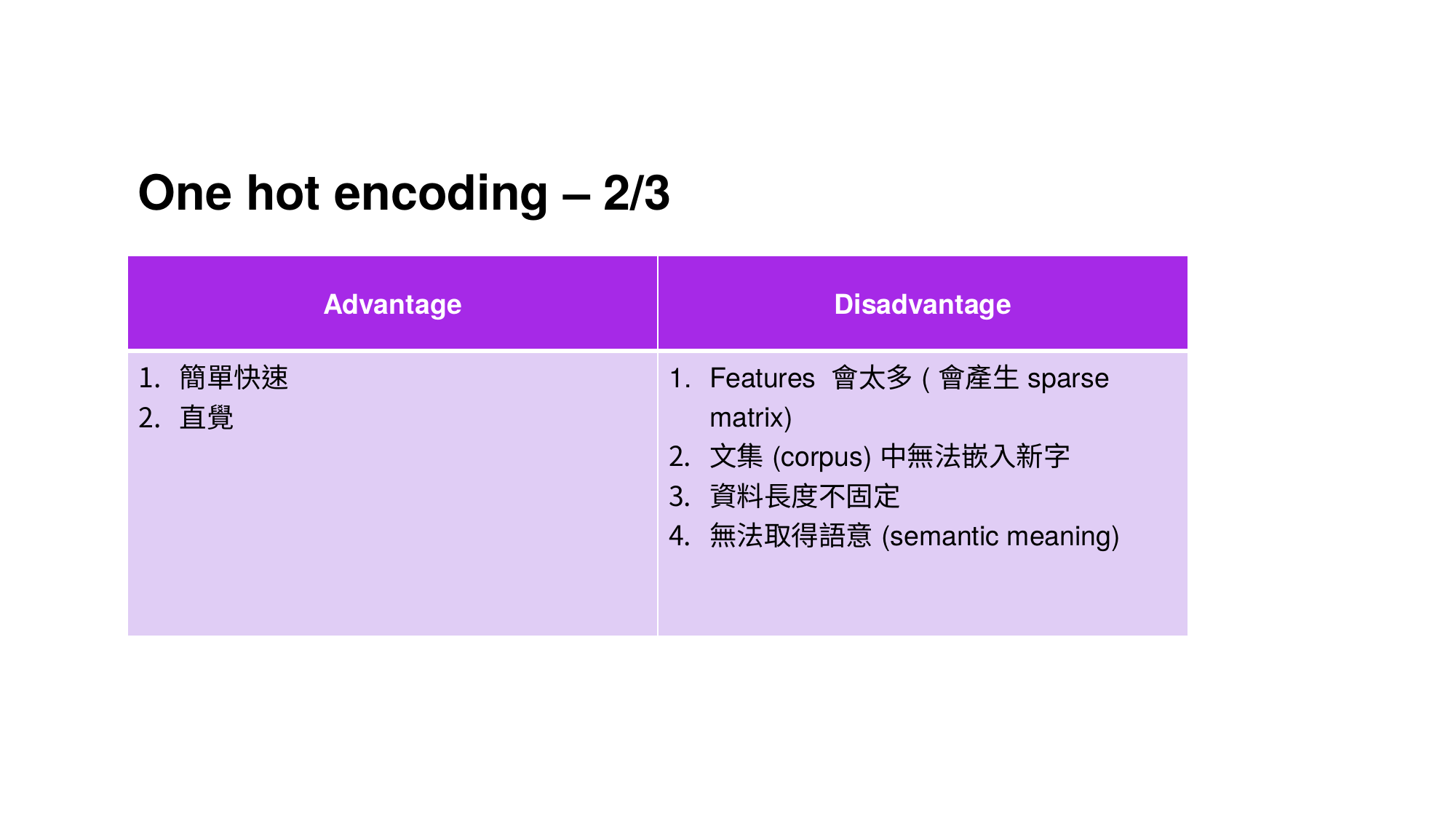

# One hot encoding – 2/3
| Advantage | Disadvantage |
| --- | --- |
| 簡單快速 直覺 | Features 會太多(會產生sparse matrix) 文集(corpus)中無法嵌入新字 資料長度不固定 無法取得語意(semantic meaning) |